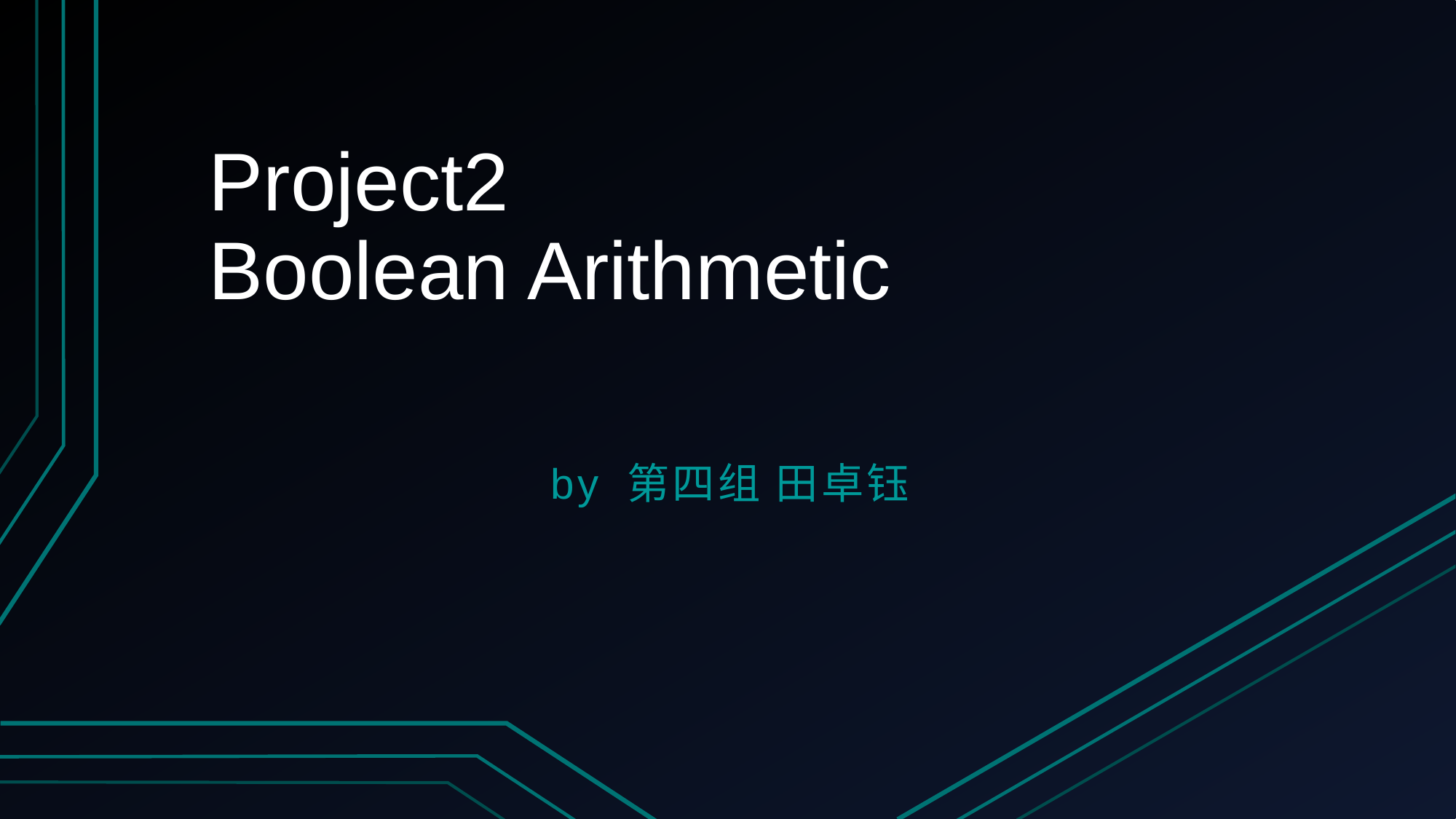

# Project2 Boolean Arithmetic

                       by 第四组 田卓钰